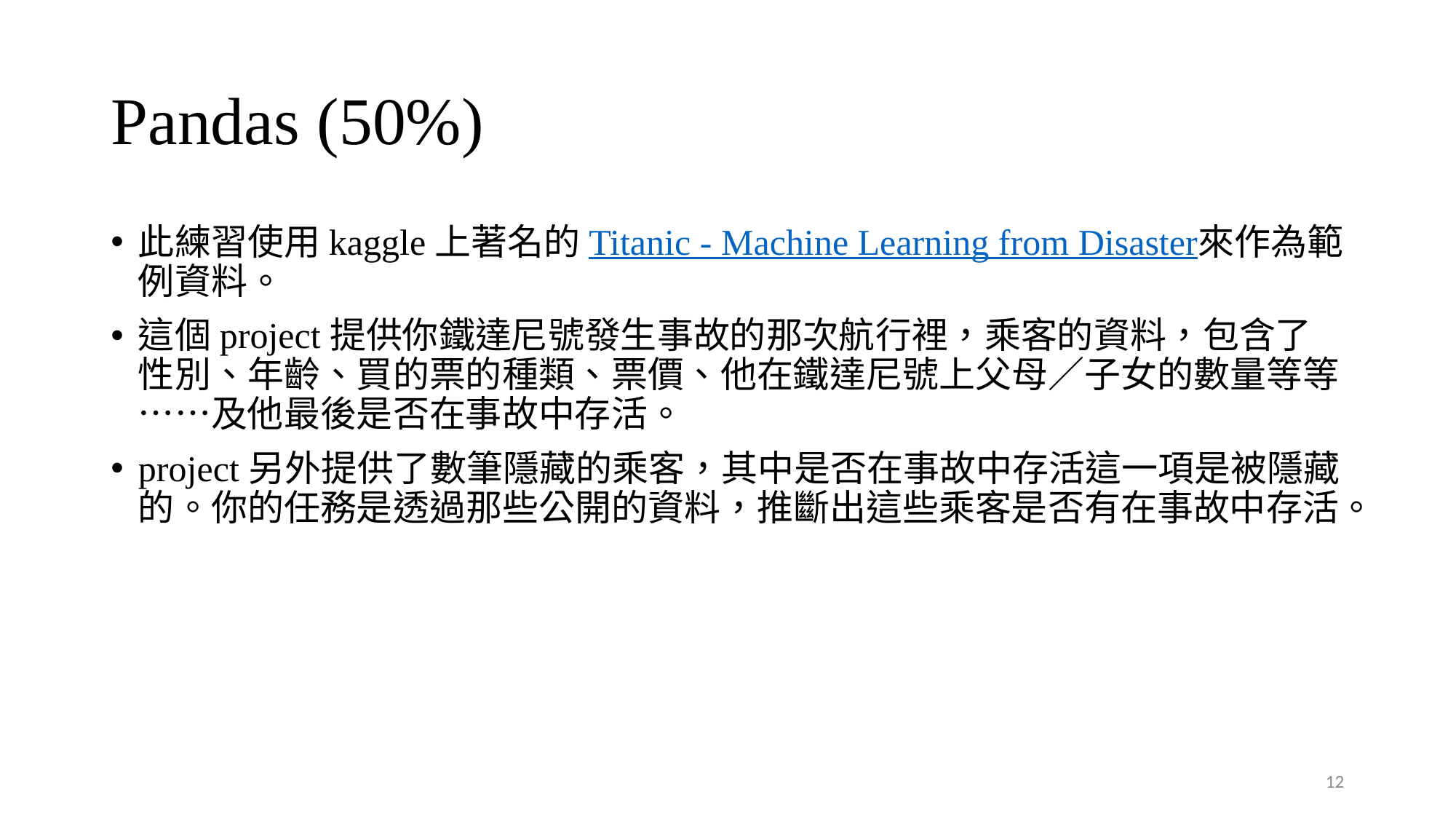

# Pandas (50%)
此練習使用kaggle上著名的Titanic - Machine Learning from Disaster來作為範例資料。
這個project提供你鐵達尼號發生事故的那次航行裡，乘客的資料，包含了性別、年齡、買的票的種類、票價、他在鐵達尼號上父母／子女的數量等等……及他最後是否在事故中存活。
project另外提供了數筆隱藏的乘客，其中是否在事故中存活這一項是被隱藏的。你的任務是透過那些公開的資料，推斷出這些乘客是否有在事故中存活。
12